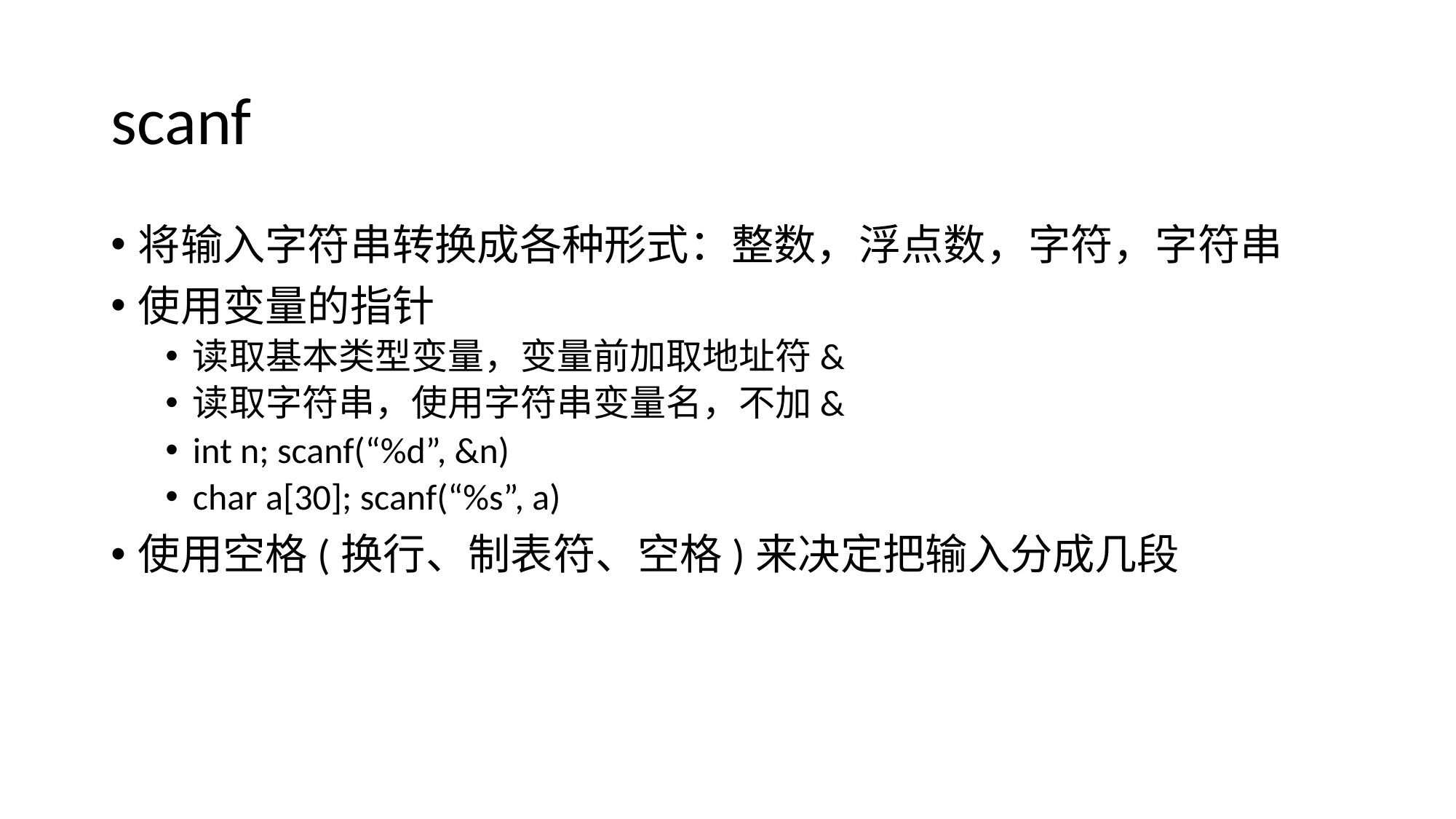

# scanf
将输入字符串转换成各种形式：整数，浮点数，字符，字符串
使用变量的指针
读取基本类型变量，变量前加取地址符&
读取字符串，使用字符串变量名，不加&
int n; scanf(“%d”, &n)
char a[30]; scanf(“%s”, a)
使用空格(换行、制表符、空格)来决定把输入分成几段